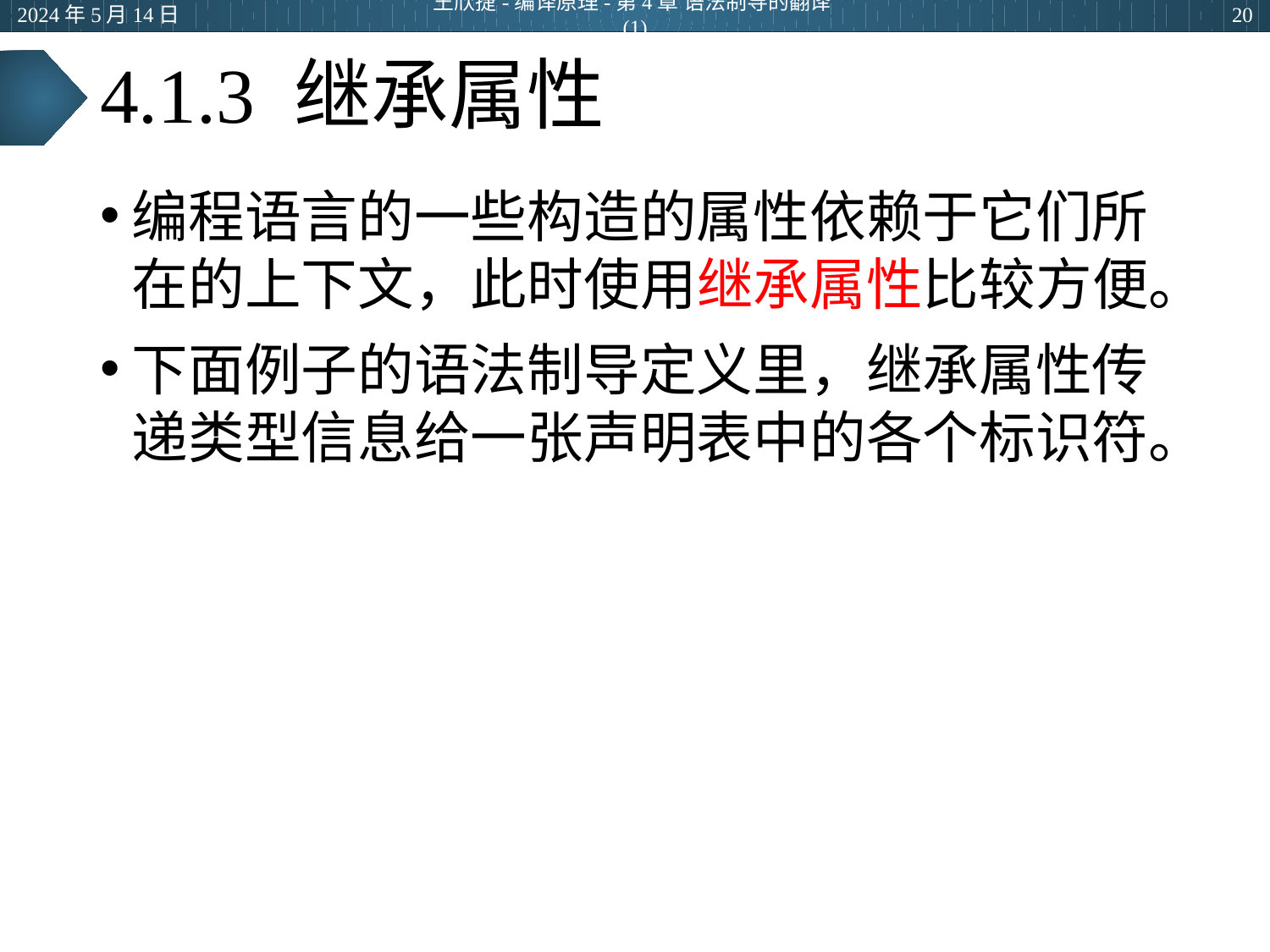

2024年5月14日
王欣捷-编译原理-第4章 语法制导的翻译(1)
20
# 4.1.3 继承属性
编程语言的一些构造的属性依赖于它们所在的上下文，此时使用继承属性比较方便。
下面例子的语法制导定义里，继承属性传递类型信息给一张声明表中的各个标识符。